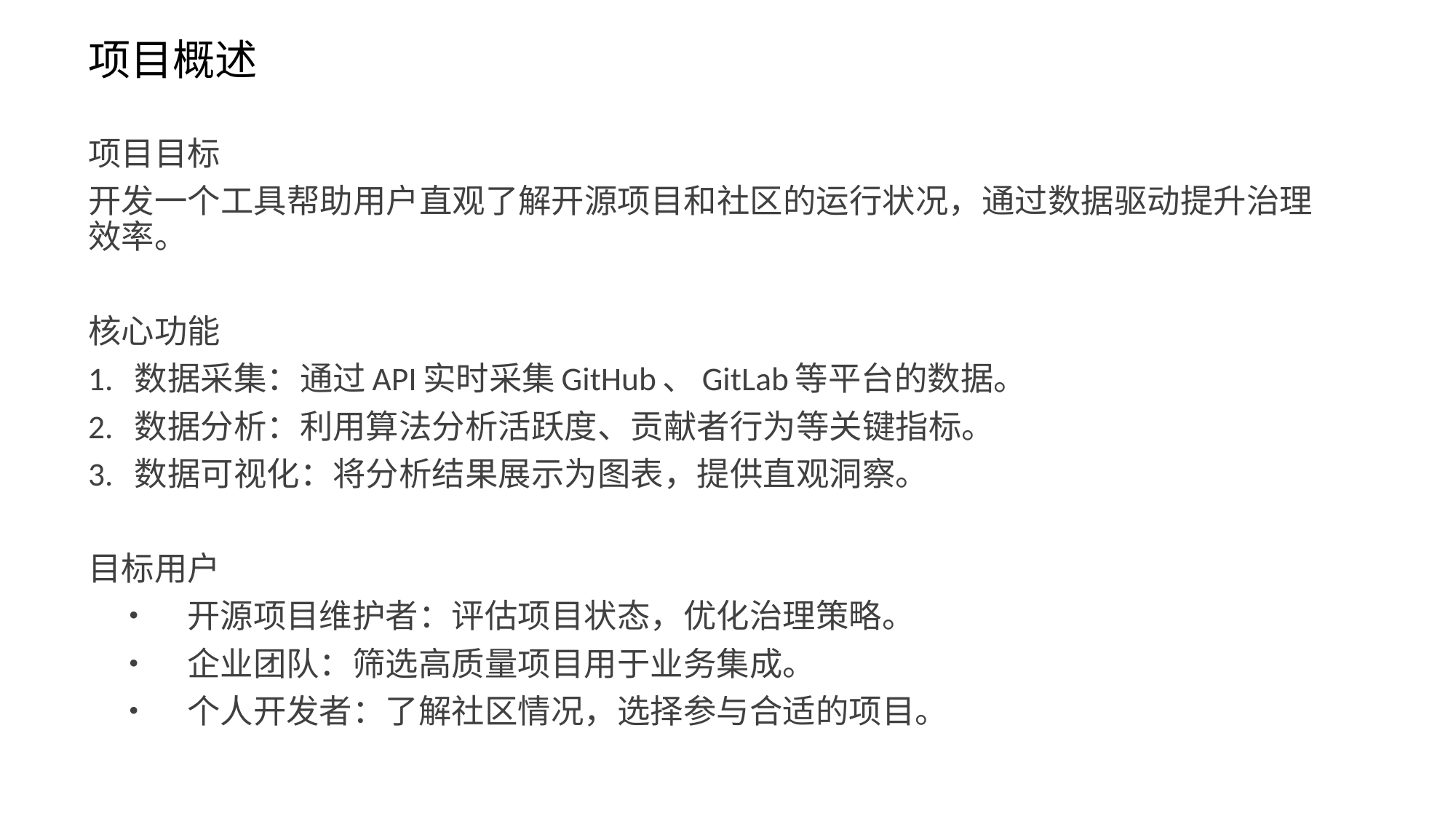

# 项目概述
项目目标
开发一个工具帮助用户直观了解开源项目和社区的运行状况，通过数据驱动提升治理效率。

核心功能
1.  数据采集：通过API实时采集GitHub、GitLab等平台的数据。
2.  数据分析：利用算法分析活跃度、贡献者行为等关键指标。
3.  数据可视化：将分析结果展示为图表，提供直观洞察。

目标用户
    •    开源项目维护者：评估项目状态，优化治理策略。
    •    企业团队：筛选高质量项目用于业务集成。
    •    个人开发者：了解社区情况，选择参与合适的项目。